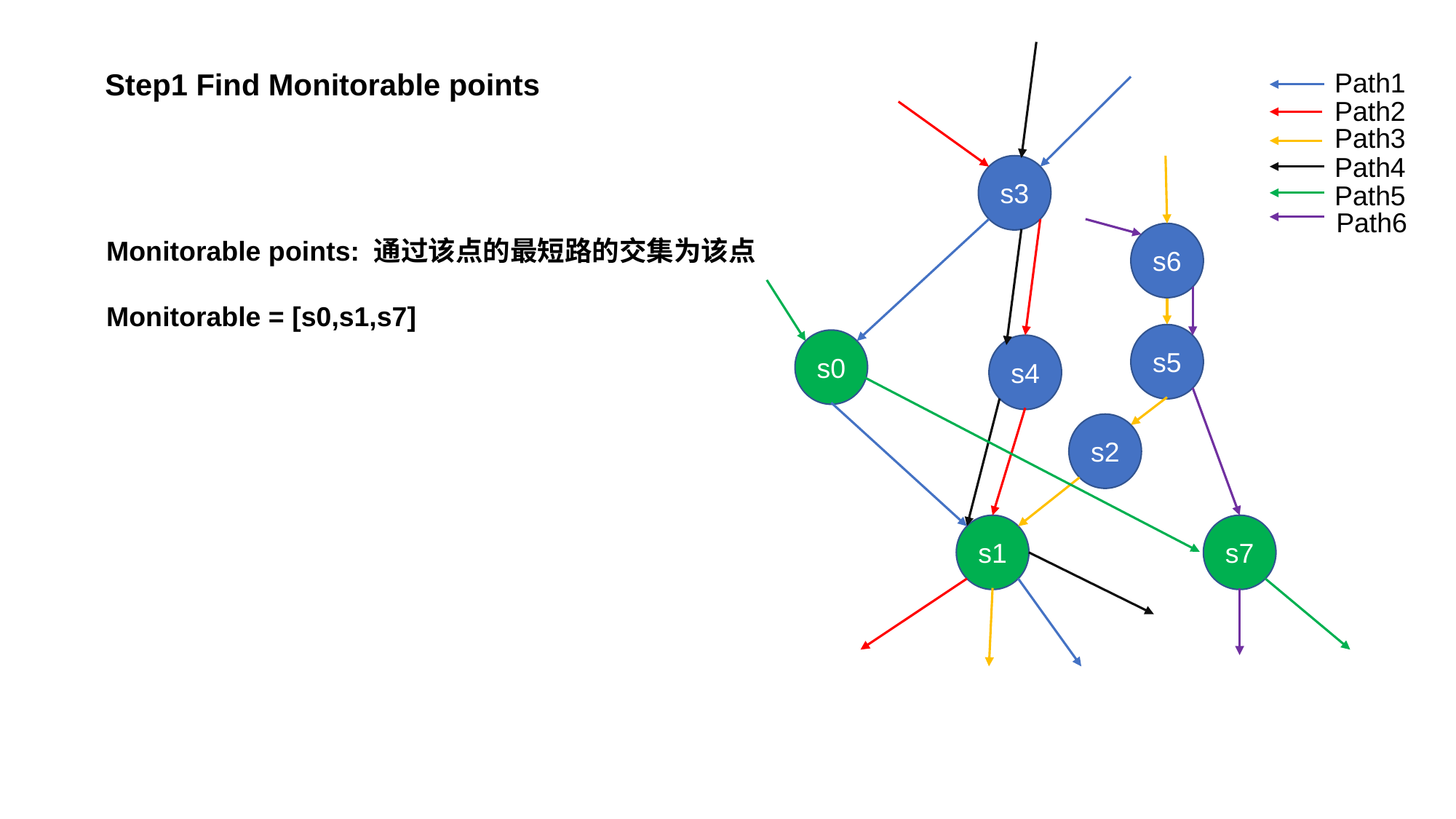

Step1 Find Monitorable points
Path1
Path2
Path3
Path4
s3
Path5
Path6
s6
Monitorable points: 通过该点的最短路的交集为该点

Monitorable = [s0,s1,s7]

s5
s0
s4
s2
s1
s7